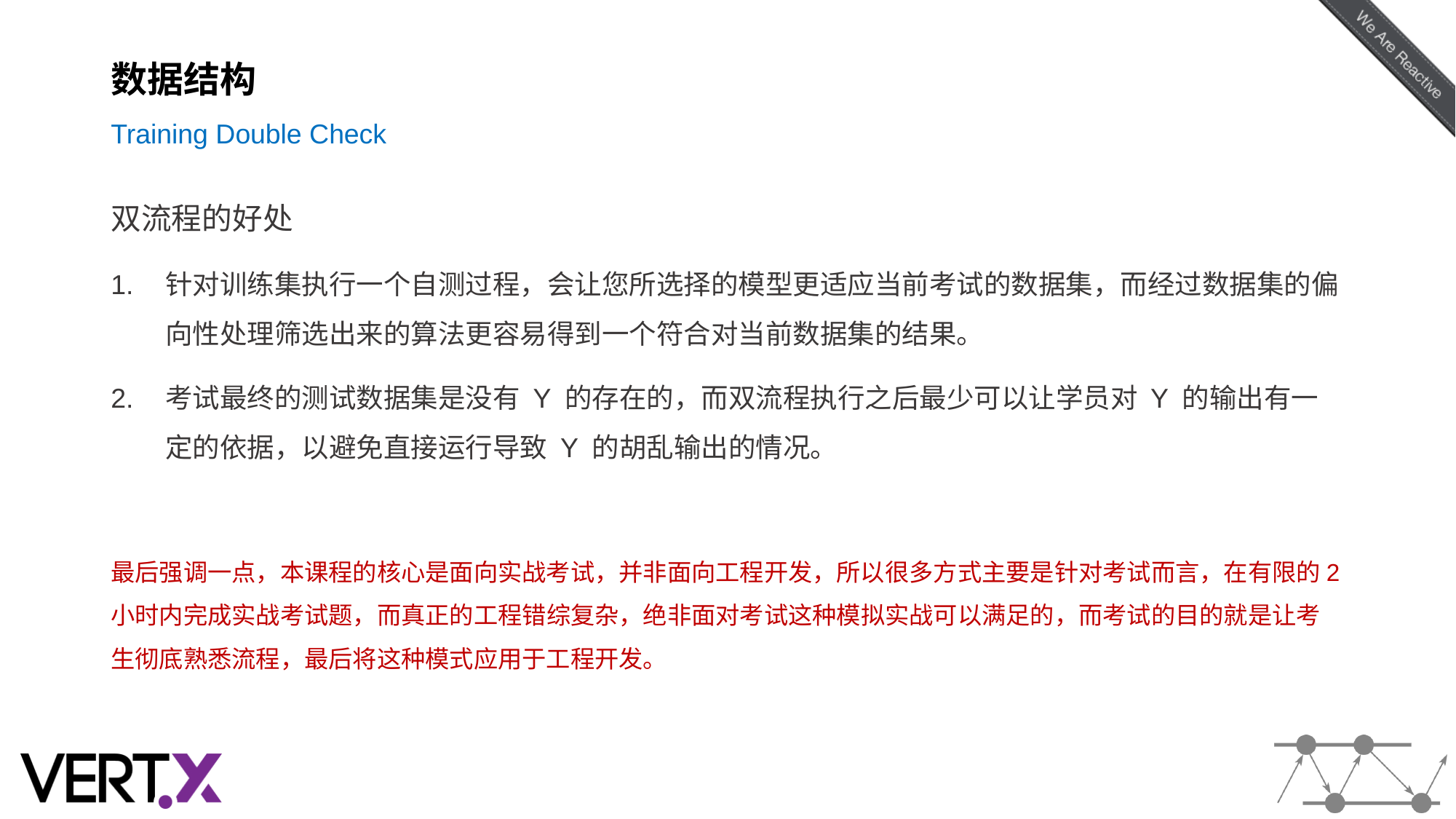

# 数据结构 Training Double Check
双流程的好处
针对训练集执行一个自测过程，会让您所选择的模型更适应当前考试的数据集，而经过数据集的偏向性处理筛选出来的算法更容易得到一个符合对当前数据集的结果。
考试最终的测试数据集是没有 Y 的存在的，而双流程执行之后最少可以让学员对 Y 的输出有一定的依据，以避免直接运行导致 Y 的胡乱输出的情况。

最后强调一点，本课程的核心是面向实战考试，并非面向工程开发，所以很多方式主要是针对考试而言，在有限的2小时内完成实战考试题，而真正的工程错综复杂，绝非面对考试这种模拟实战可以满足的，而考试的目的就是让考生彻底熟悉流程，最后将这种模式应用于工程开发。